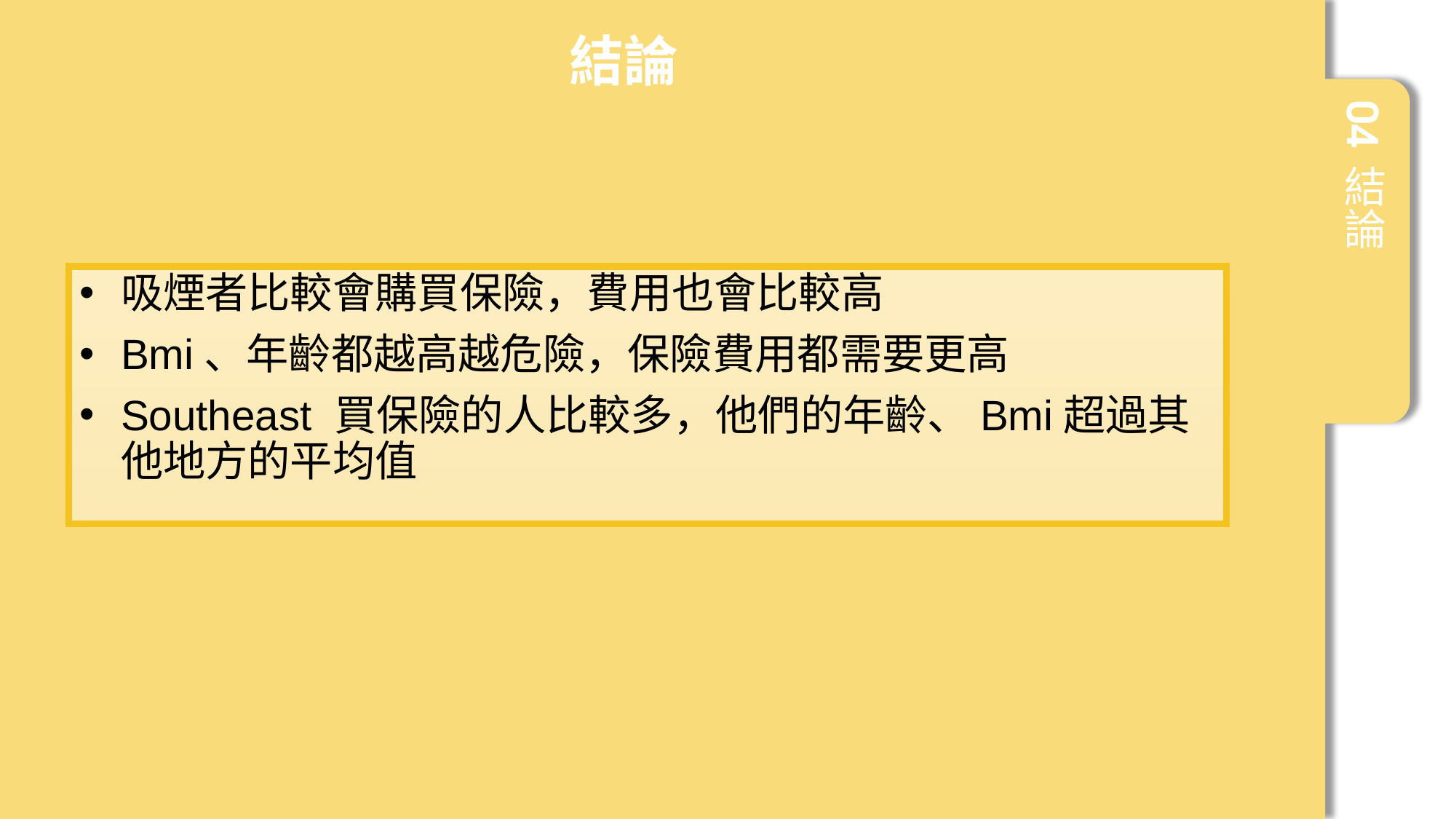

結論
04
結論
吸煙者比較會購買保險，費用也會比較高
Bmi、年齡都越高越危險，保險費用都需要更高
Southeast 買保險的人比較多，他們的年齡、Bmi超過其他地方的平均值